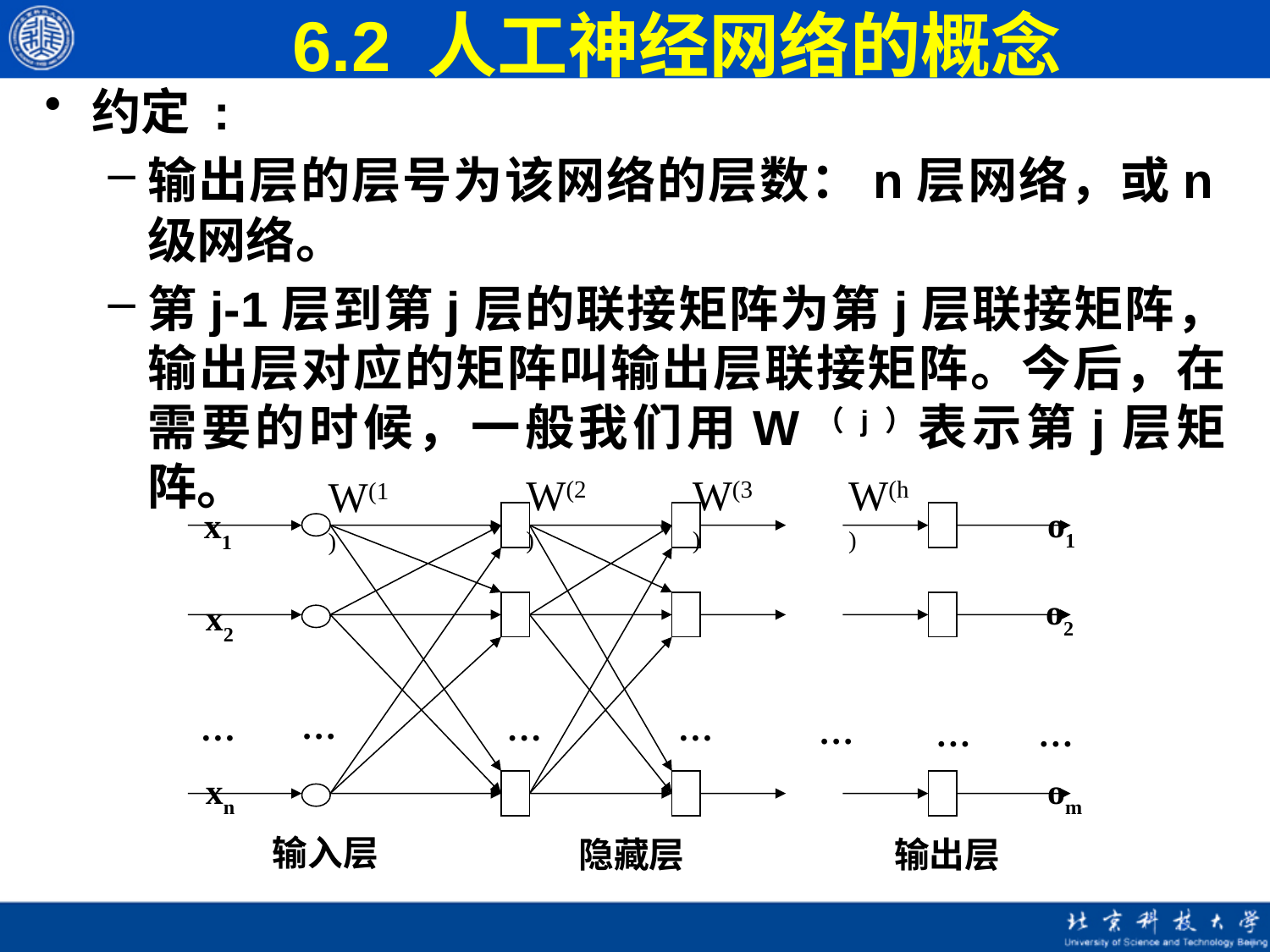

# 6.2 人工神经网络的概念
约定 :
输出层的层号为该网络的层数：n层网络，或n级网络。
第j-1层到第j层的联接矩阵为第j层联接矩阵，输出层对应的矩阵叫输出层联接矩阵。今后，在需要的时候，一般我们用W（j）表示第j层矩阵。
W(2)
W(3)
W(h)
W(1)
o1
o2
…
om
x1
x2
…
xn

…
…
…
…
…
输入层
隐藏层
输出层